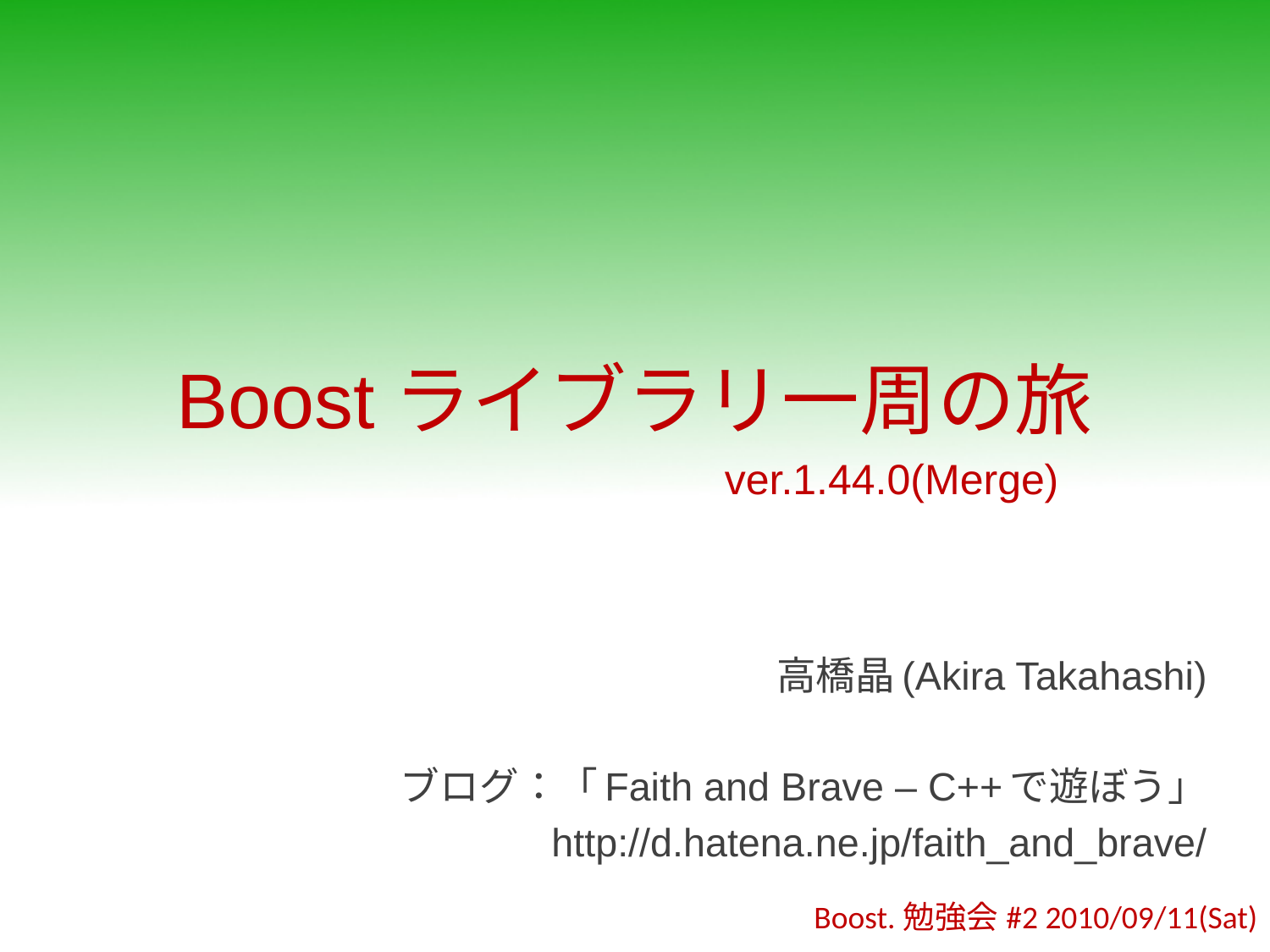

# Boostライブラリ一周の旅
ver.1.44.0(Merge)
高橋晶(Akira Takahashi)

ブログ：「Faith and Brave – C++で遊ぼう」
http://d.hatena.ne.jp/faith_and_brave/
Boost.勉強会#2 2010/09/11(Sat)